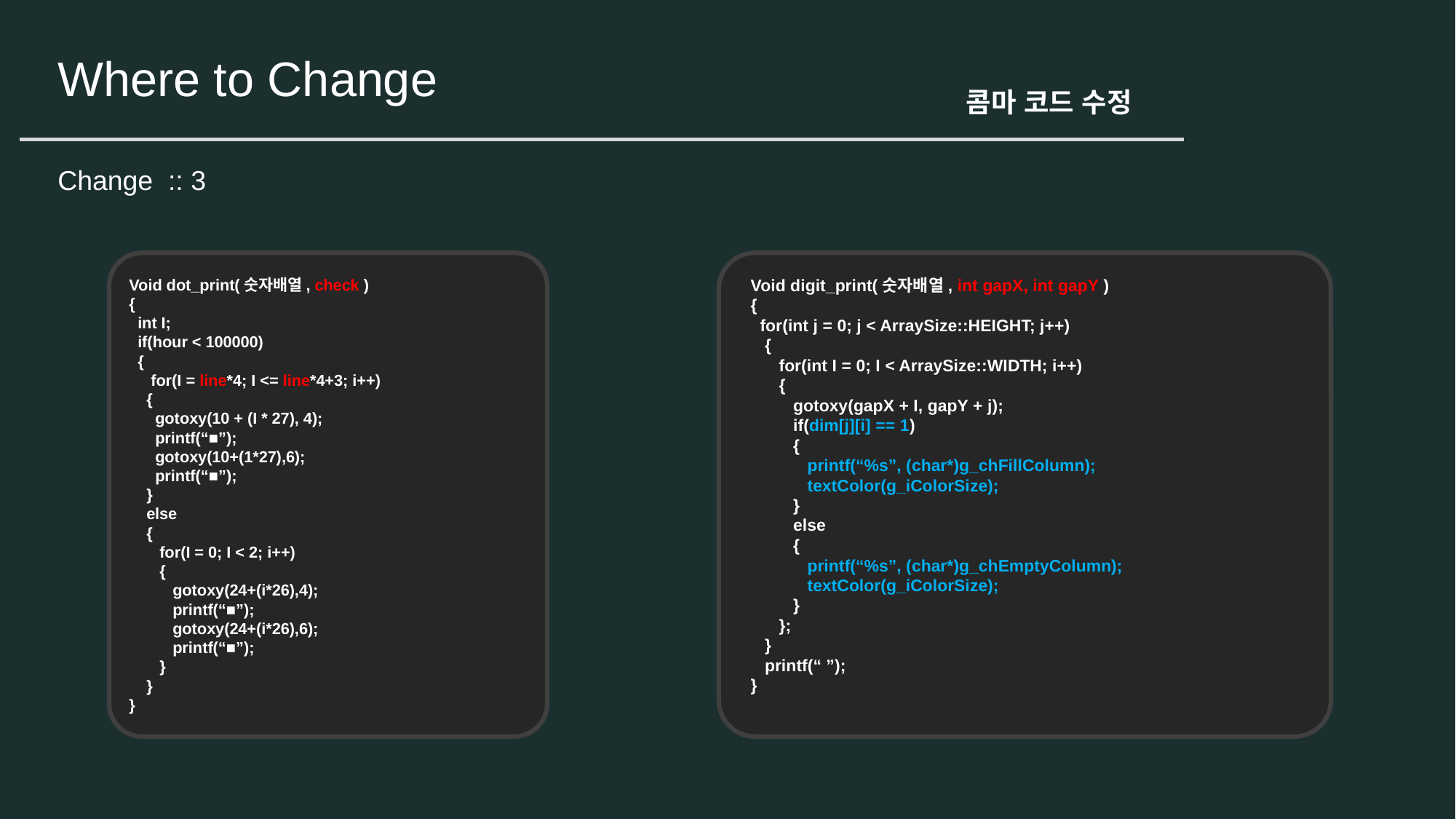

Where to Change
콤마 코드 수정
Change  :: 3

Void digit_print(숫자배열, int gapX, int gapY )
{
  for(int j = 0; j < ArraySize::HEIGHT; j++)
   {
      for(int I = 0; I < ArraySize::WIDTH; i++)
      {
         gotoxy(gapX + I, gapY + j);
         if(dim[j][i] == 1)
         {
            printf(“%s”, (char*)g_chFillColumn);
            textColor(g_iColorSize);
         }
         else
         {
            printf(“%s”, (char*)g_chEmptyColumn);
            textColor(g_iColorSize);
         }
      };
   }
   printf(“ ”);
}

Void dot_print(숫자배열, check )
{
  int I;
  if(hour < 100000)
  {
     for(I = line*4; I <= line*4+3; i++)
    {
      gotoxy(10 + (I * 27), 4);
      printf(“■”);
      gotoxy(10+(1*27),6);
      printf(“■”);
    }
    else
    {
       for(I = 0; I < 2; i++)
       {
          gotoxy(24+(i*26),4);
          printf(“■”);
          gotoxy(24+(i*26),6);
          printf(“■”);
       }
    }
}